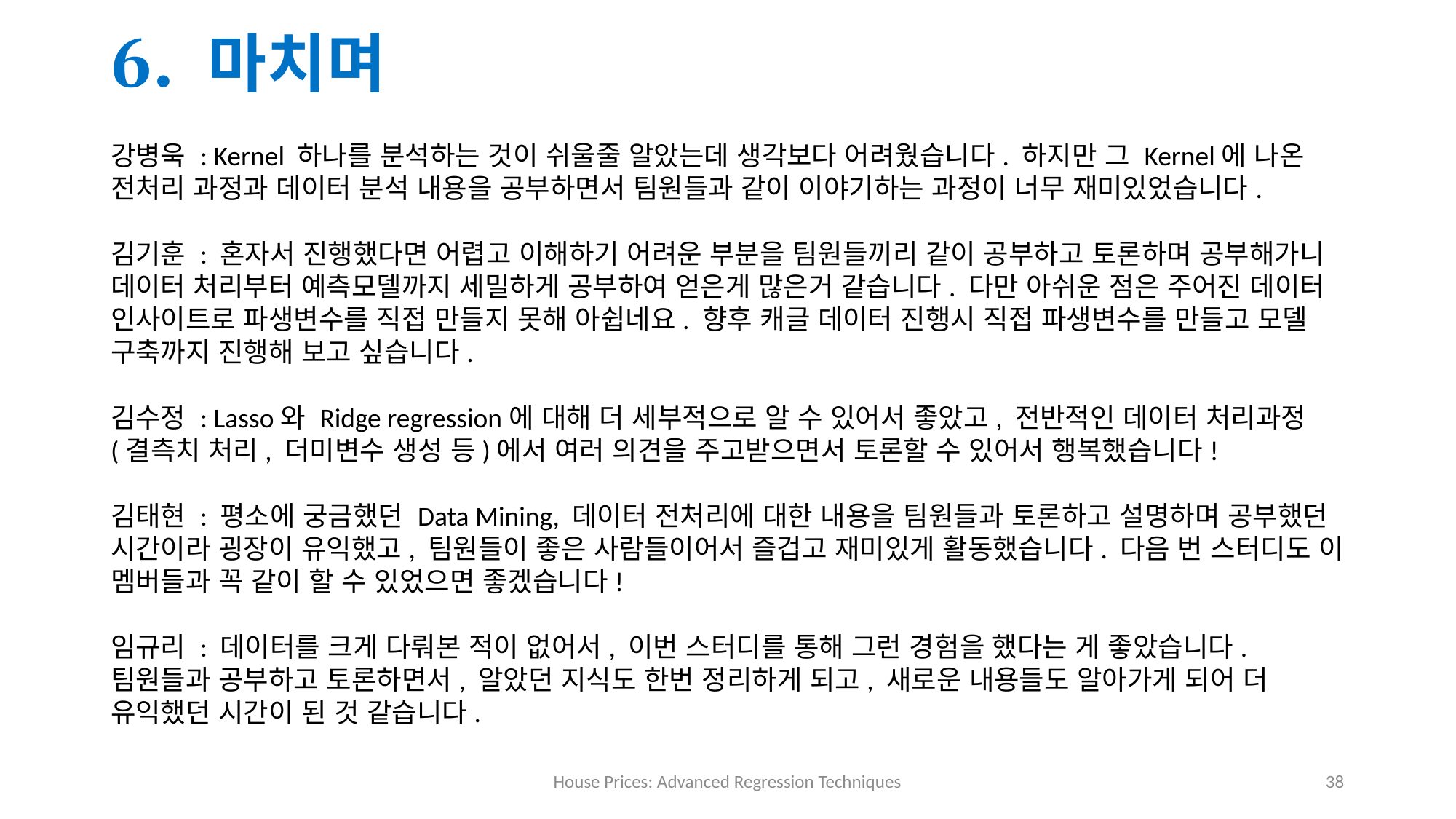

6. 마치며
강병욱 : Kernel 하나를 분석하는 것이 쉬울줄 알았는데 생각보다 어려웠습니다. 하지만 그 Kernel에 나온  전처리 과정과 데이터 분석 내용을 공부하면서 팀원들과 같이 이야기하는 과정이 너무 재미있었습니다.

김기훈 : 혼자서 진행했다면 어렵고 이해하기 어려운 부분을 팀원들끼리 같이 공부하고 토론하며 공부해가니 데이터 처리부터 예측모델까지 세밀하게 공부하여 얻은게 많은거 같습니다. 다만 아쉬운 점은 주어진 데이터 인사이트로 파생변수를 직접 만들지 못해 아쉽네요. 향후 캐글 데이터 진행시 직접 파생변수를 만들고 모델 구축까지 진행해 보고 싶습니다.

김수정 : Lasso와 Ridge regression에 대해 더 세부적으로 알 수 있어서 좋았고, 전반적인 데이터 처리과정 (결측치 처리, 더미변수 생성 등)에서 여러 의견을 주고받으면서 토론할 수 있어서 행복했습니다!

김태현 : 평소에 궁금했던 Data Mining, 데이터 전처리에 대한 내용을 팀원들과 토론하고 설명하며 공부했던 시간이라 굉장이 유익했고, 팀원들이 좋은 사람들이어서 즐겁고 재미있게 활동했습니다. 다음 번 스터디도 이 멤버들과 꼭 같이 할 수 있었으면 좋겠습니다!

임규리 : 데이터를 크게 다뤄본 적이 없어서, 이번 스터디를 통해 그런 경험을 했다는 게 좋았습니다. 팀원들과 공부하고 토론하면서, 알았던 지식도 한번 정리하게 되고, 새로운 내용들도 알아가게 되어 더 유익했던 시간이 된 것 같습니다.

House Prices: Advanced Regression Techniques
38